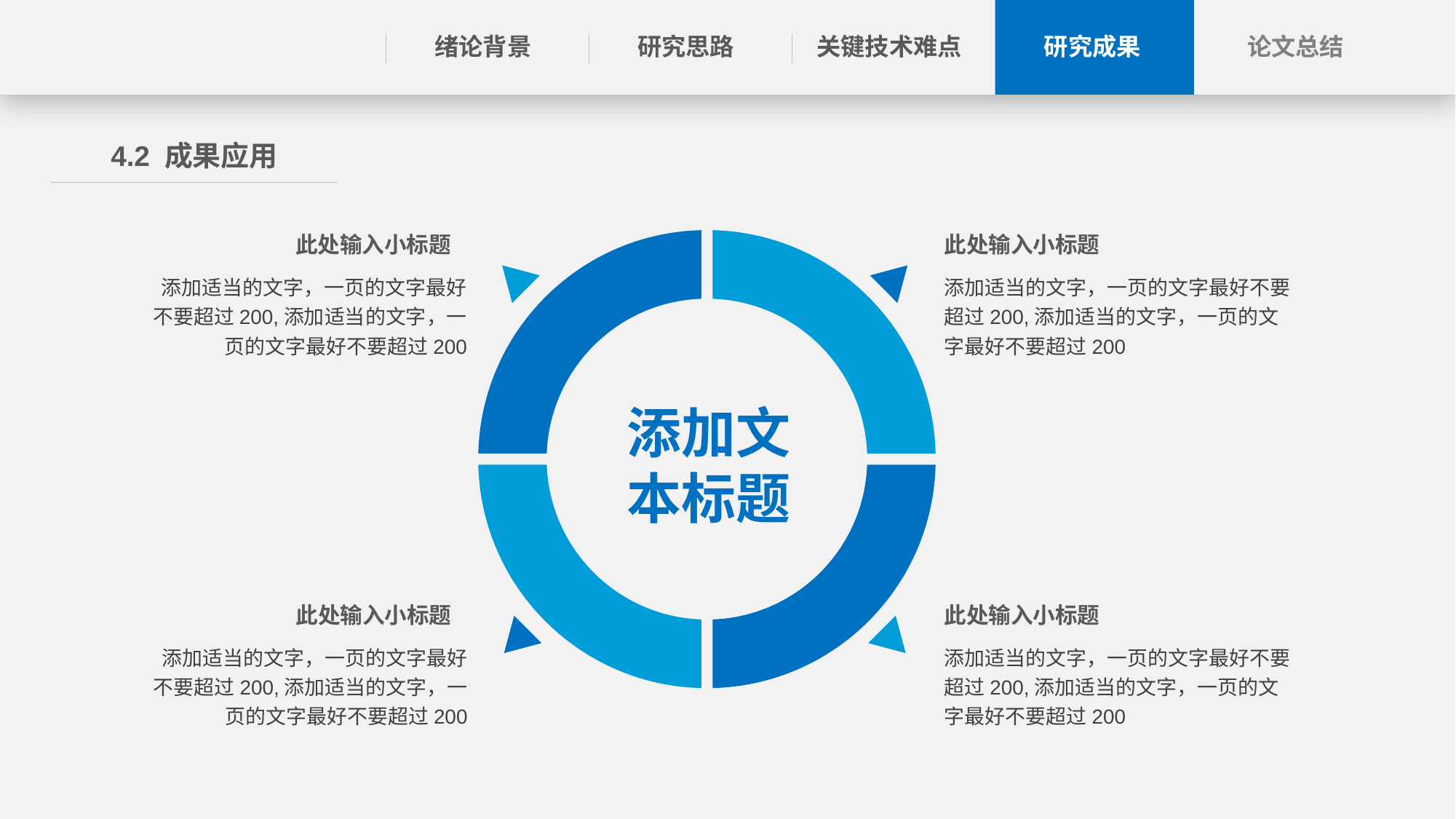

绪论背景
关键技术难点
论文总结
研究思路
研究成果
4.2 成果应用
此处输入小标题
此处输入小标题

添加适当的文字，一页的文字最好不要超过200,添加适当的文字，一页的文字最好不要超过200
添加适当的文字，一页的文字最好不要超过200,添加适当的文字，一页的文字最好不要超过200
添加文
本标题

此处输入小标题
此处输入小标题

添加适当的文字，一页的文字最好不要超过200,添加适当的文字，一页的文字最好不要超过200
添加适当的文字，一页的文字最好不要超过200,添加适当的文字，一页的文字最好不要超过200